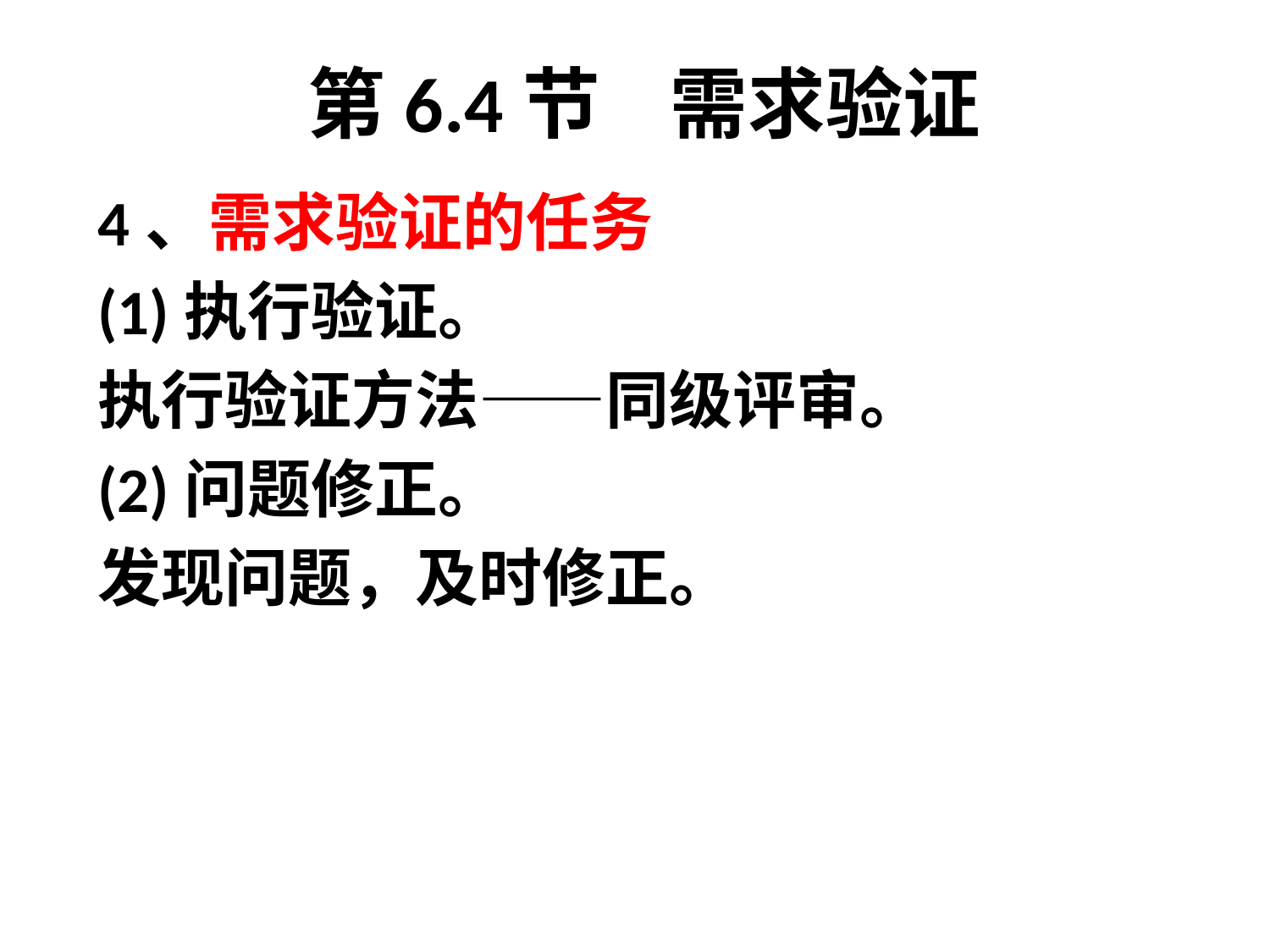

# 第6.4节    需求验证
4、需求验证的任务
(1)执行验证。
执行验证方法——同级评审。
(2)问题修正。
发现问题，及时修正。